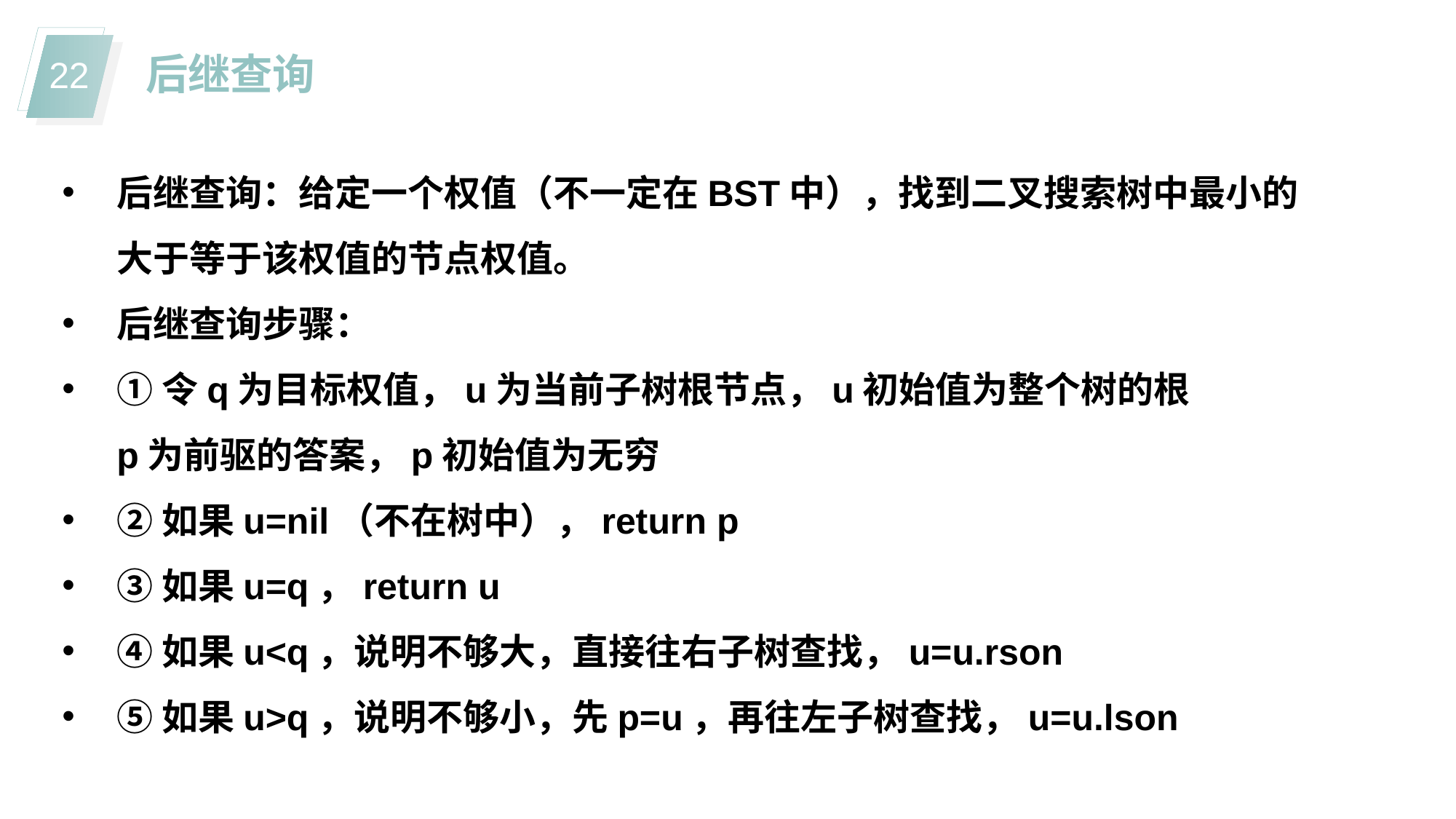

后继查询
后继查询：给定一个权值（不一定在BST中），找到二叉搜索树中最小的大于等于该权值的节点权值。
后继查询步骤：
①令q为目标权值，u为当前子树根节点，u初始值为整个树的根
p为前驱的答案，p初始值为无穷
②如果u=nil（不在树中），return p
③如果u=q，return u
④如果u<q，说明不够大，直接往右子树查找，u=u.rson
⑤如果u>q，说明不够小，先p=u，再往左子树查找，u=u.lson